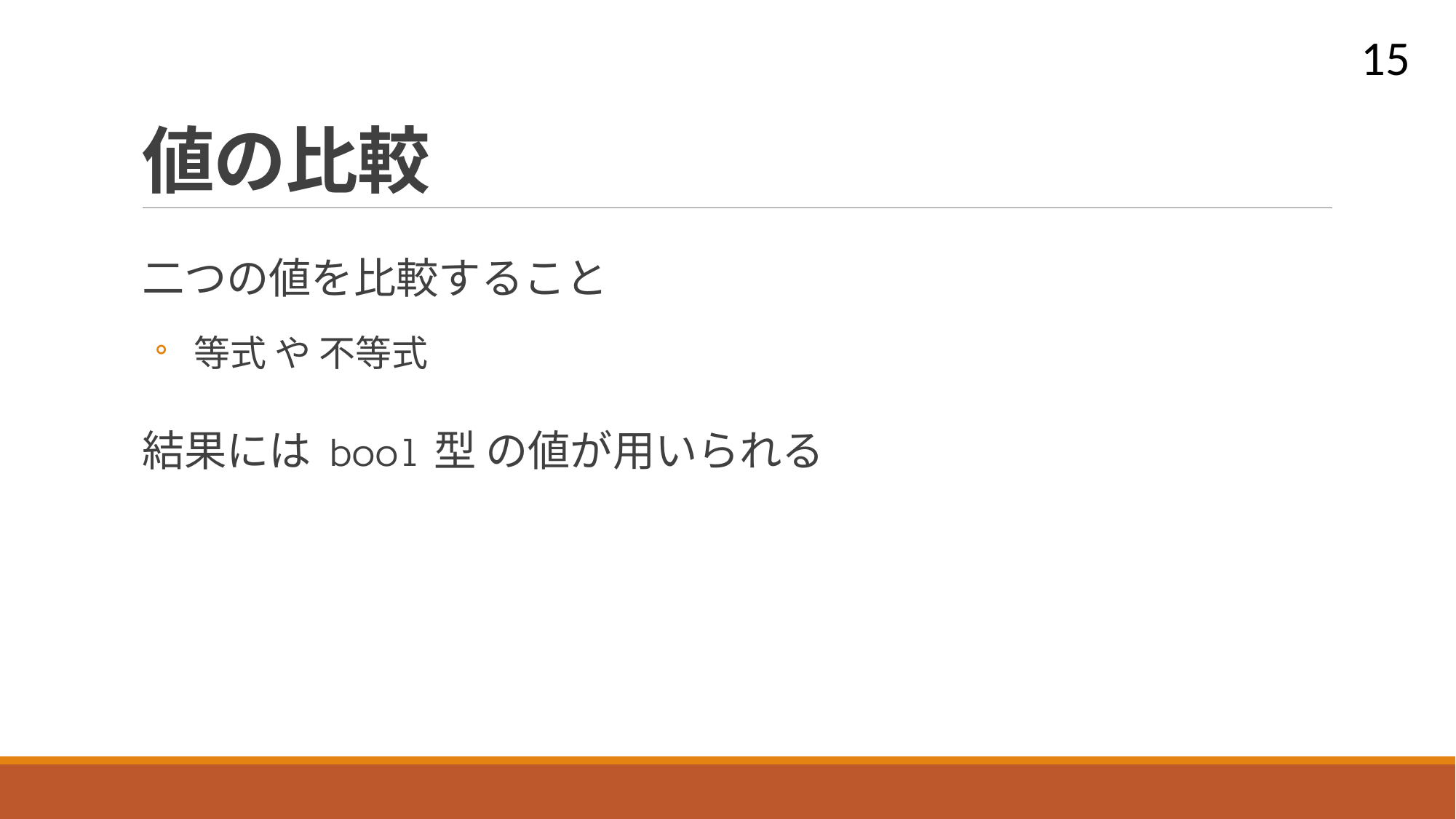

# 値の比較
15
二つの値を比較すること
 等式 や 不等式
結果には bool型 の値が用いられる